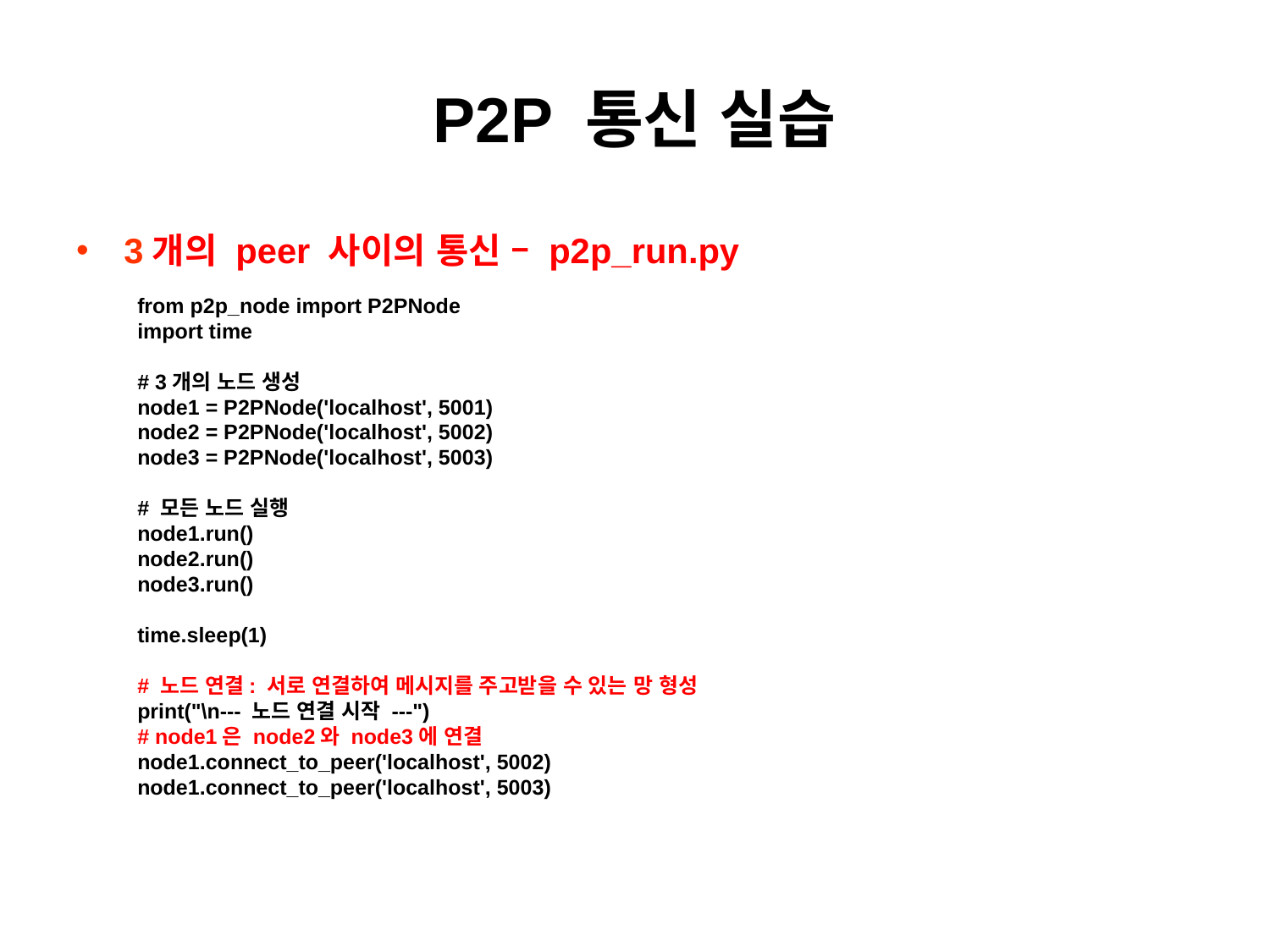

# P2P 통신 실습
3개의 peer 사이의 통신 – p2p_run.py
from p2p_node import P2PNode
import time

# 3개의 노드 생성
node1 = P2PNode('localhost', 5001)
node2 = P2PNode('localhost', 5002)
node3 = P2PNode('localhost', 5003)

# 모든 노드 실행
node1.run()
node2.run()
node3.run()

time.sleep(1)

# 노드 연결: 서로 연결하여 메시지를 주고받을 수 있는 망 형성
print("\n--- 노드 연결 시작 ---")
# node1은 node2와 node3에 연결
node1.connect_to_peer('localhost', 5002)
node1.connect_to_peer('localhost', 5003)